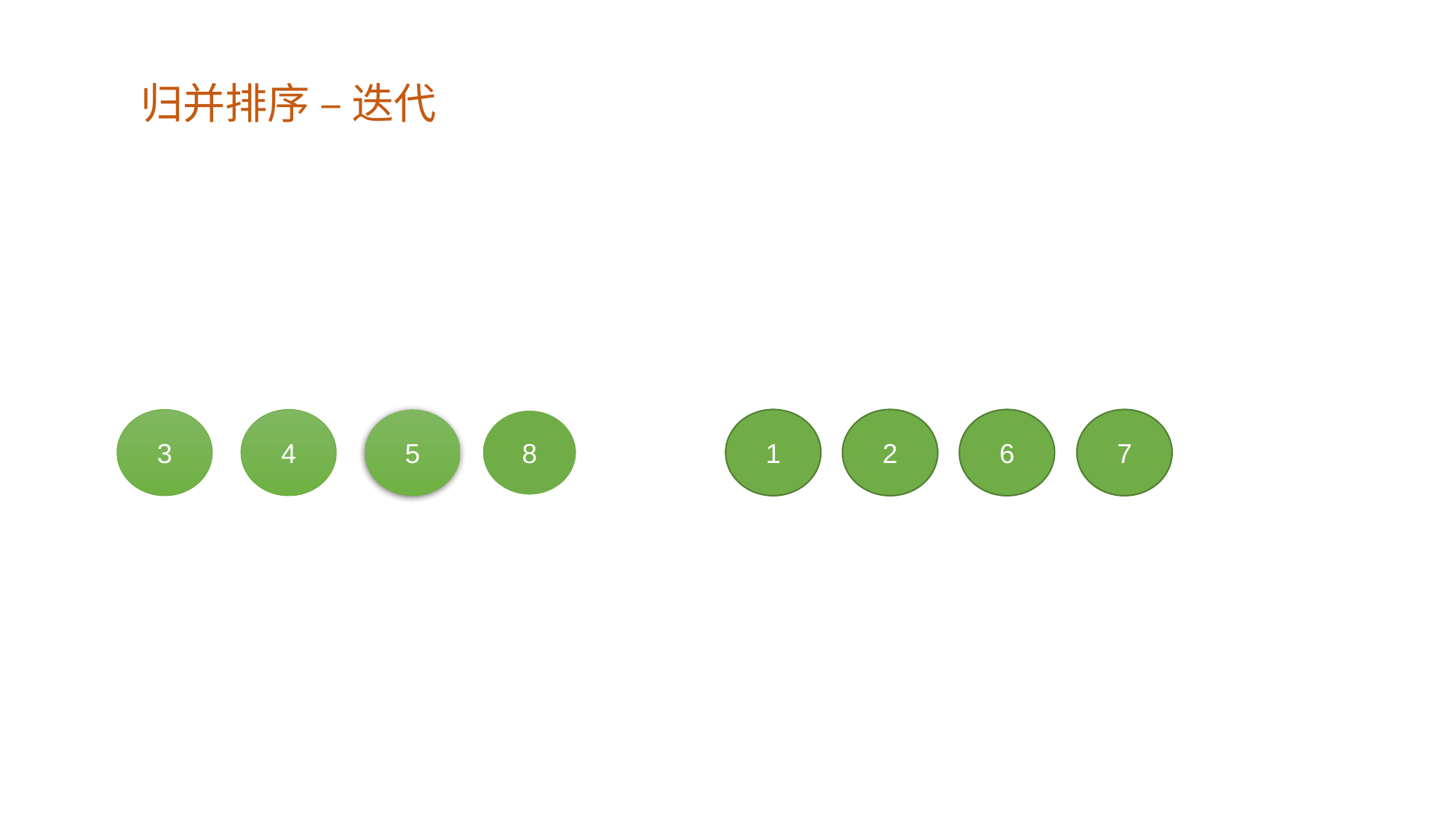

归并排序 – 迭代
3
4
5
8
1
2
6
7